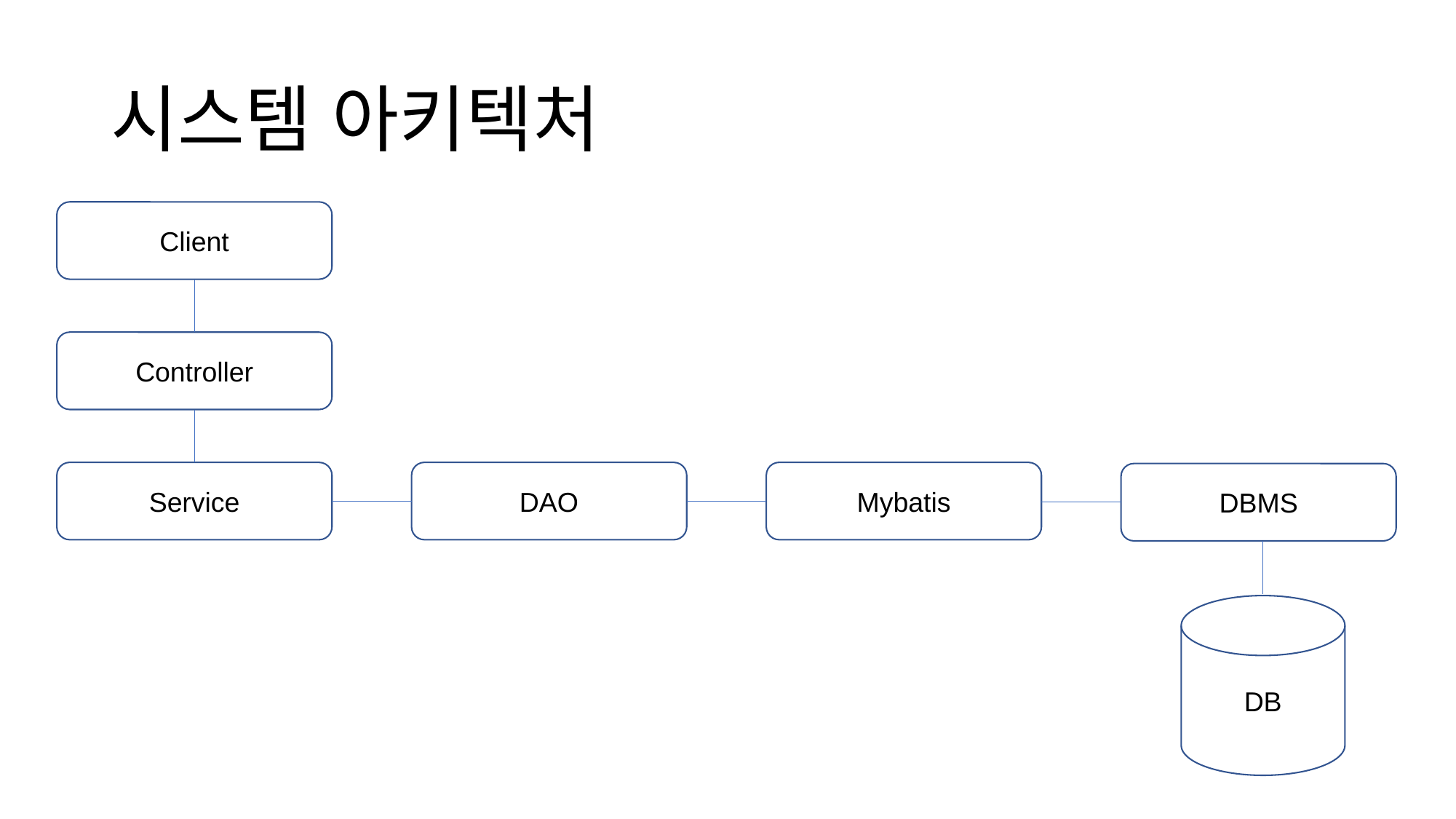

# 시스템 아키텍처
Client
Controller
Service
DAO
Mybatis
DBMS
DB